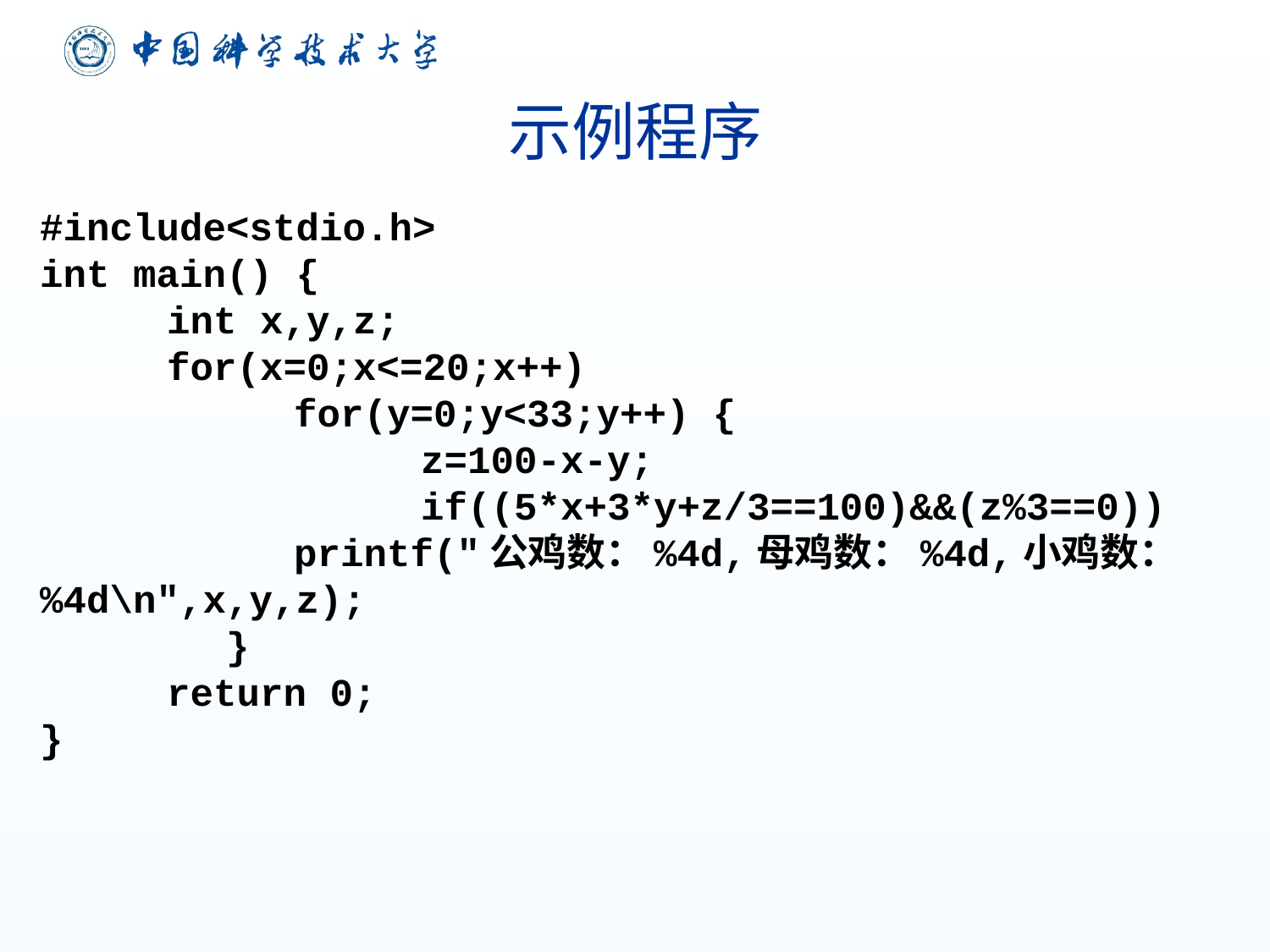

# 示例程序
#include<stdio.h>
int main() {
	int x,y,z;
	for(x=0;x<=20;x++)
		for(y=0;y<33;y++) {
			z=100-x-y;
			if((5*x+3*y+z/3==100)&&(z%3==0))
		printf("公鸡数：%4d,母鸡数：%4d,小鸡数：%4d\n",x,y,z);
        }
	return 0;
}